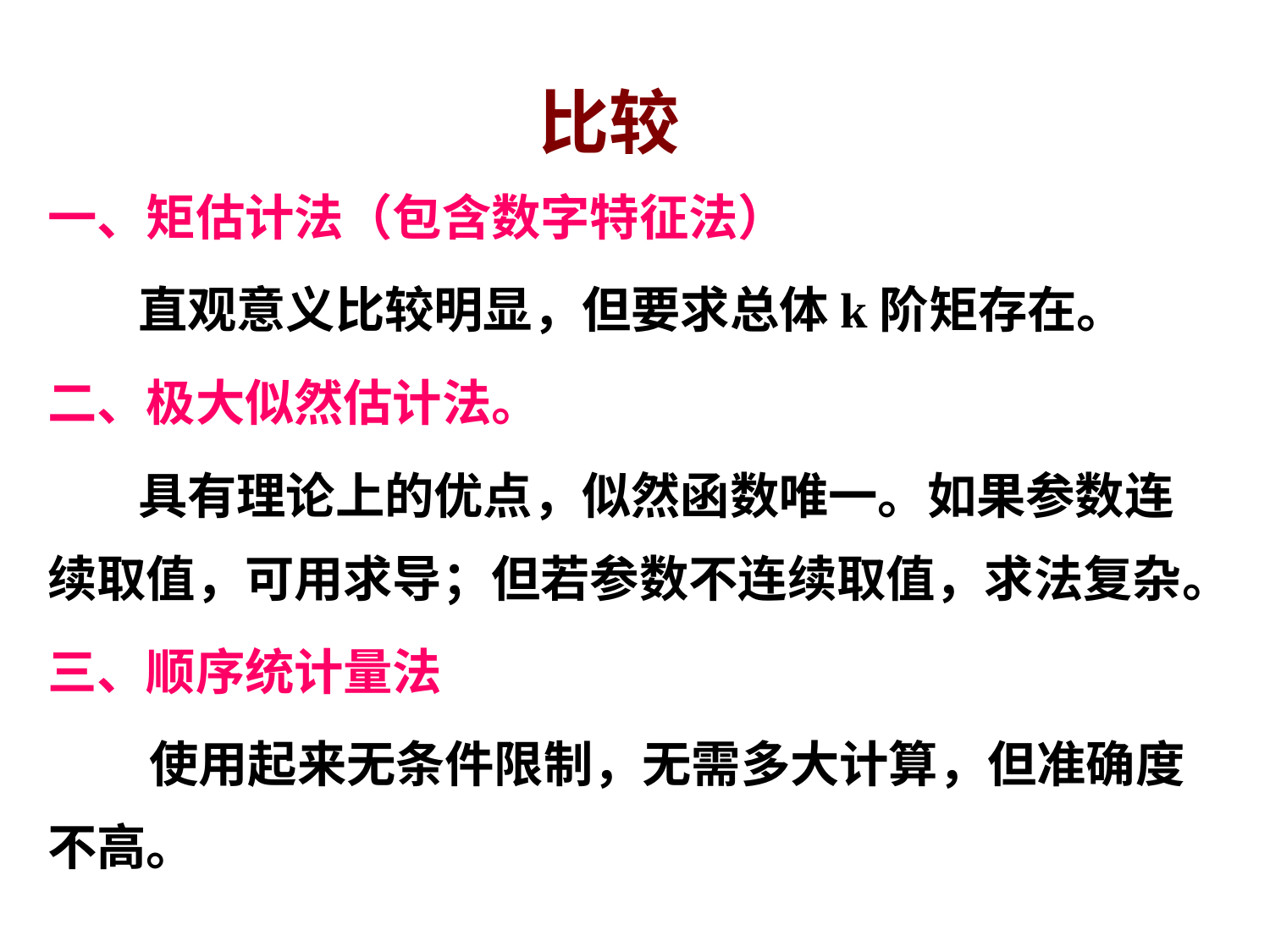

比较
一、矩估计法（包含数字特征法）
       直观意义比较明显，但要求总体k阶矩存在。
二、极大似然估计法。
       具有理论上的优点，似然函数唯一。如果参数连续取值，可用求导；但若参数不连续取值，求法复杂。
三、顺序统计量法
        使用起来无条件限制，无需多大计算，但准确度不高。